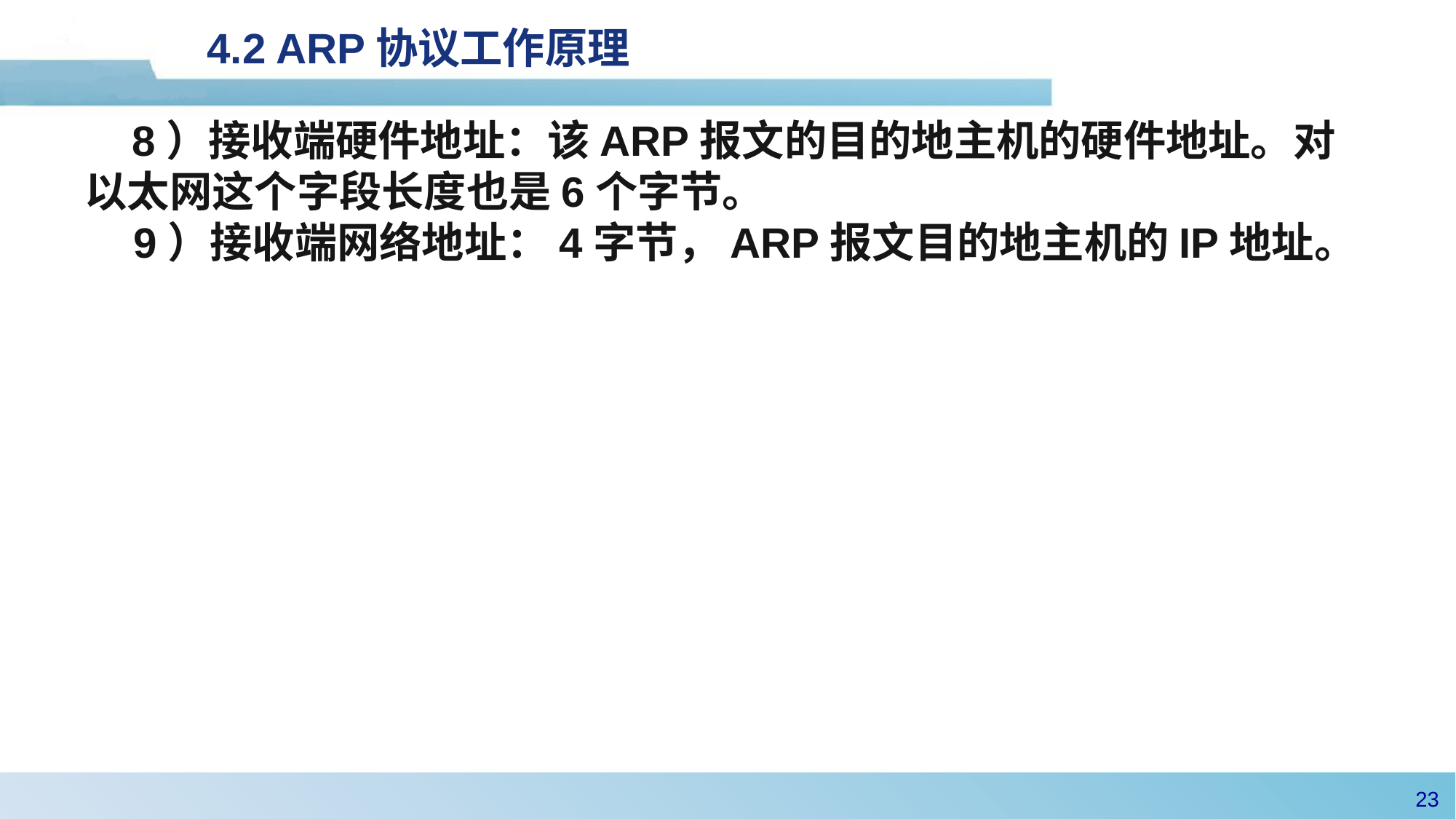

4.2 ARP协议工作原理
    8）接收端硬件地址：该ARP报文的目的地主机的硬件地址。对以太网这个字段长度也是6个字节。
    9）接收端网络地址：4字节，ARP报文目的地主机的IP地址。

23